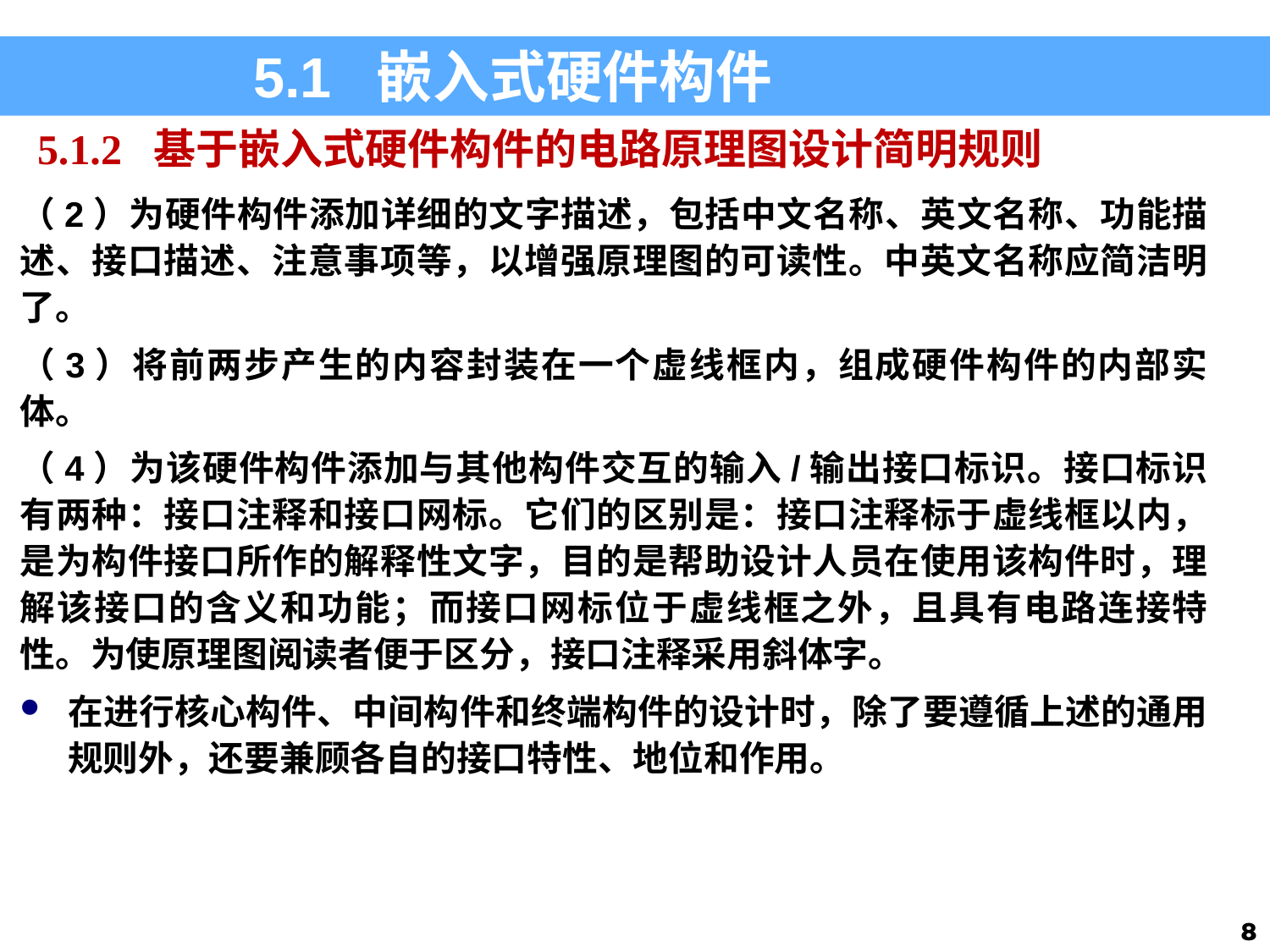

5.1  嵌入式硬件构件
5.1.2  基于嵌入式硬件构件的电路原理图设计简明规则
（2）为硬件构件添加详细的文字描述，包括中文名称、英文名称、功能描述、接口描述、注意事项等，以增强原理图的可读性。中英文名称应简洁明了。
（3）将前两步产生的内容封装在一个虚线框内，组成硬件构件的内部实体。
（4）为该硬件构件添加与其他构件交互的输入/输出接口标识。接口标识有两种：接口注释和接口网标。它们的区别是：接口注释标于虚线框以内，是为构件接口所作的解释性文字，目的是帮助设计人员在使用该构件时，理解该接口的含义和功能；而接口网标位于虚线框之外，且具有电路连接特性。为使原理图阅读者便于区分，接口注释采用斜体字。
在进行核心构件、中间构件和终端构件的设计时，除了要遵循上述的通用规则外，还要兼顾各自的接口特性、地位和作用。
8